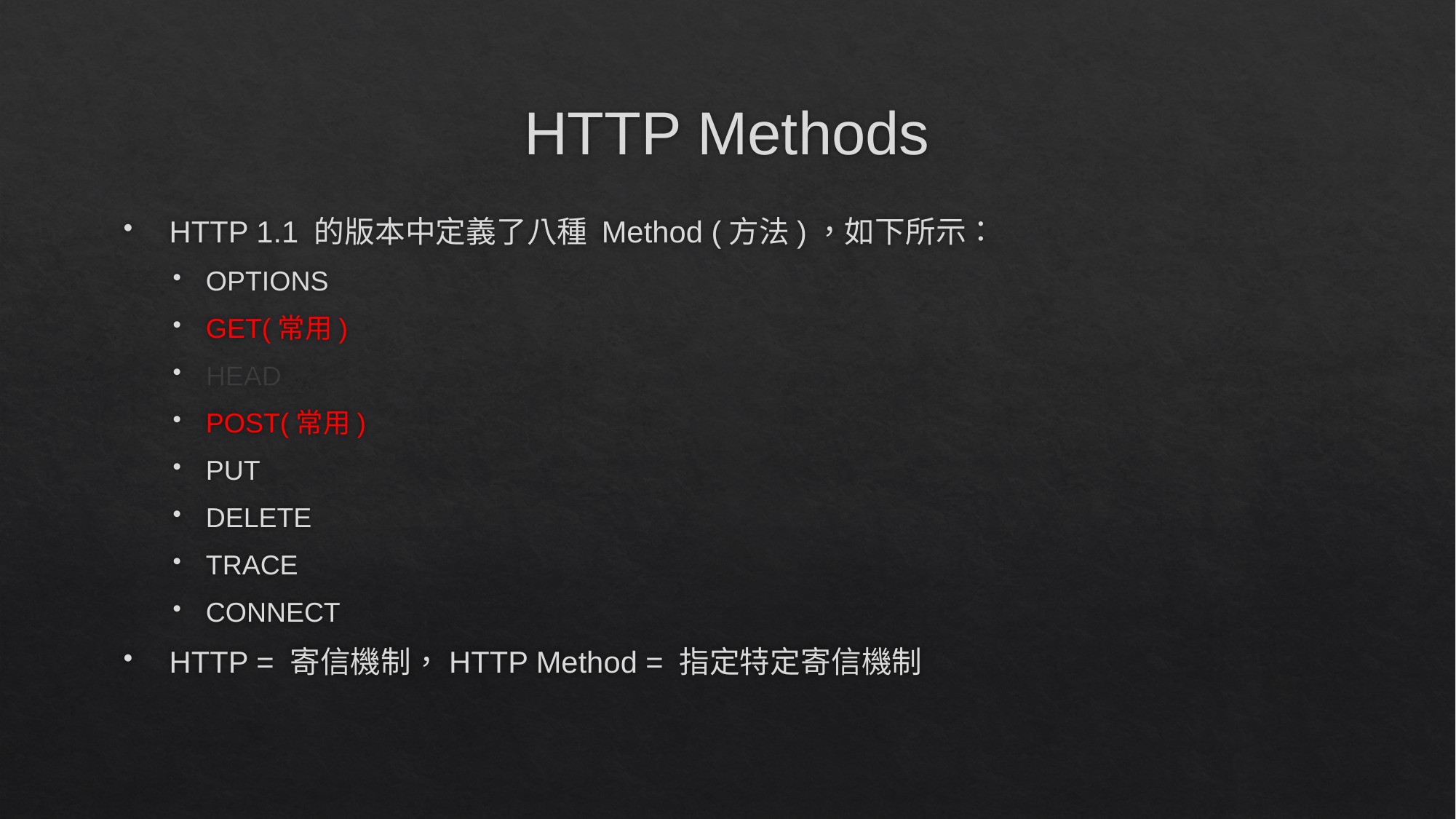

# HTTP Methods
 HTTP 1.1 的版本中定義了八種 Method (方法)，如下所示：
OPTIONS
GET(常用)
HEAD
POST(常用)
PUT
DELETE
TRACE
CONNECT
 HTTP = 寄信機制，HTTP Method = 指定特定寄信機制